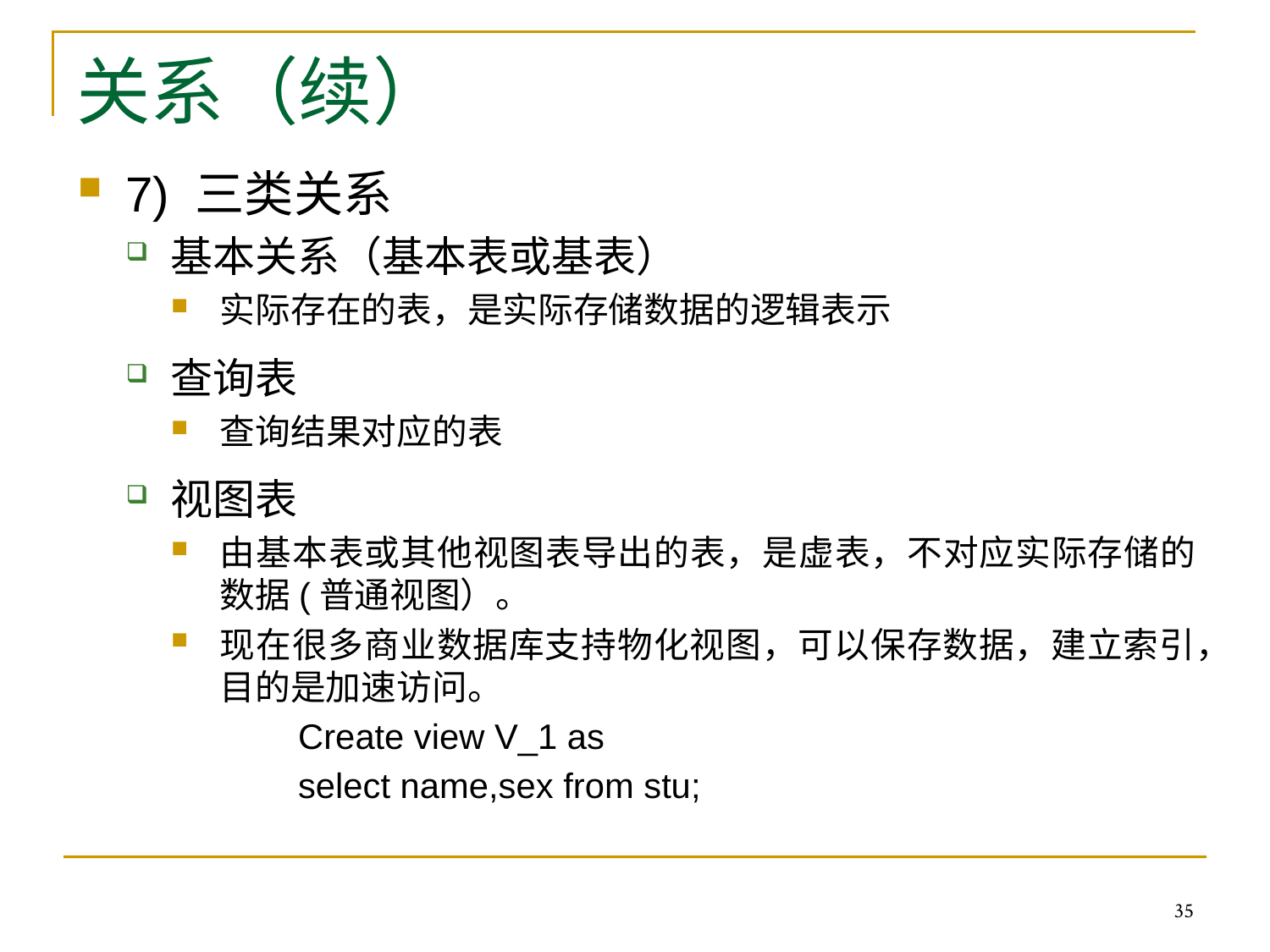

# 关系（续）
7) 三类关系
基本关系（基本表或基表）
实际存在的表，是实际存储数据的逻辑表示
查询表
查询结果对应的表
视图表
由基本表或其他视图表导出的表，是虚表，不对应实际存储的数据(普通视图）。
现在很多商业数据库支持物化视图，可以保存数据，建立索引，目的是加速访问。
	Create view V_1 as
  	select name,sex from stu;

35